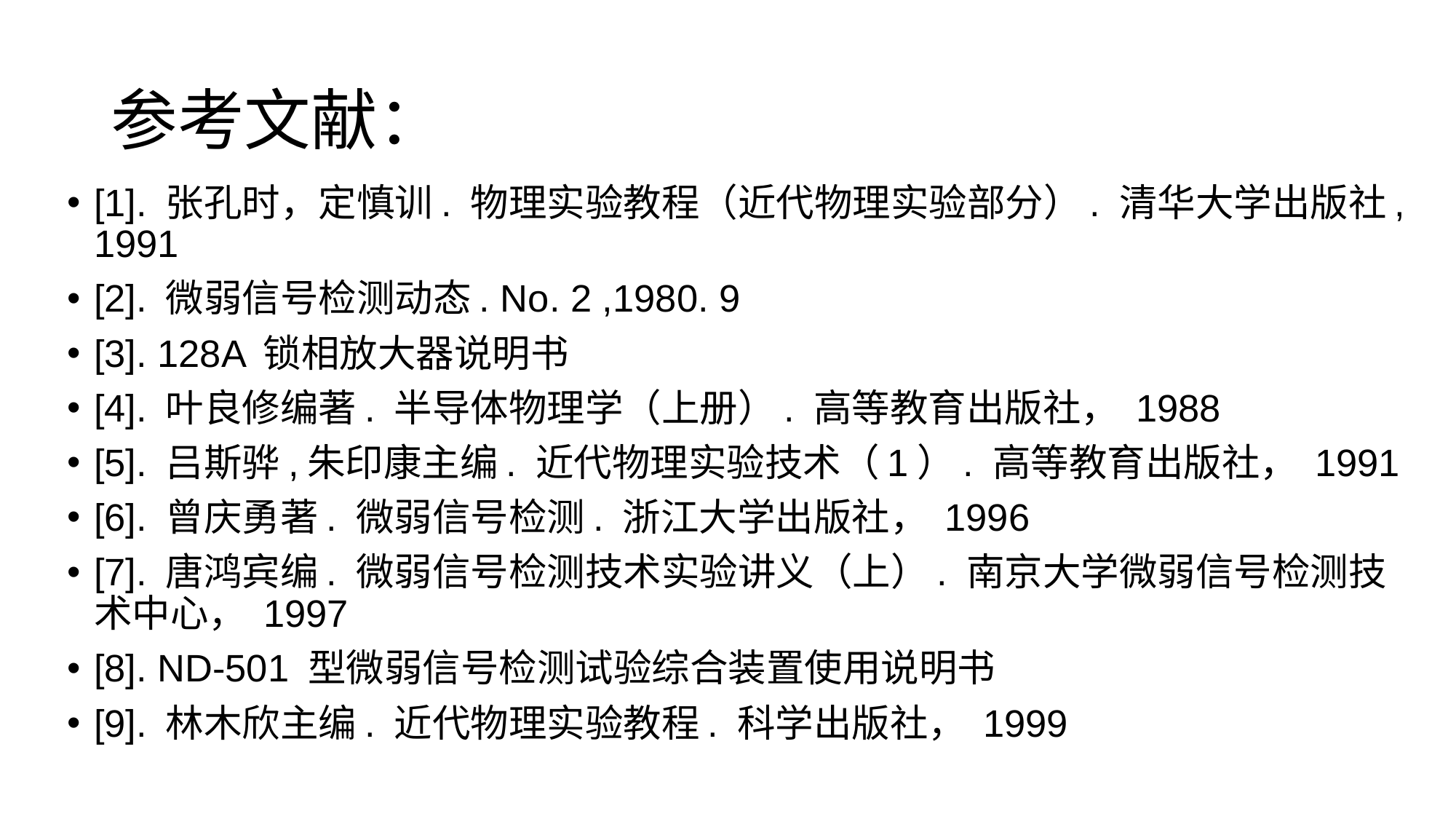

# 参考文献：
[1]. 张孔时，定慎训. 物理实验教程（近代物理实验部分）. 清华大学出版社,1991
[2]. 微弱信号检测动态. No. 2 ,1980. 9
[3]. 128A 锁相放大器说明书
[4]. 叶良修编著. 半导体物理学（上册）. 高等教育出版社， 1988
[5]. 吕斯骅,朱印康主编. 近代物理实验技术（1）. 高等教育出版社， 1991
[6]. 曾庆勇著. 微弱信号检测. 浙江大学出版社， 1996
[7]. 唐鸿宾编. 微弱信号检测技术实验讲义（上）. 南京大学微弱信号检测技术中心， 1997
[8]. ND-501 型微弱信号检测试验综合装置使用说明书
[9]. 林木欣主编. 近代物理实验教程. 科学出版社， 1999